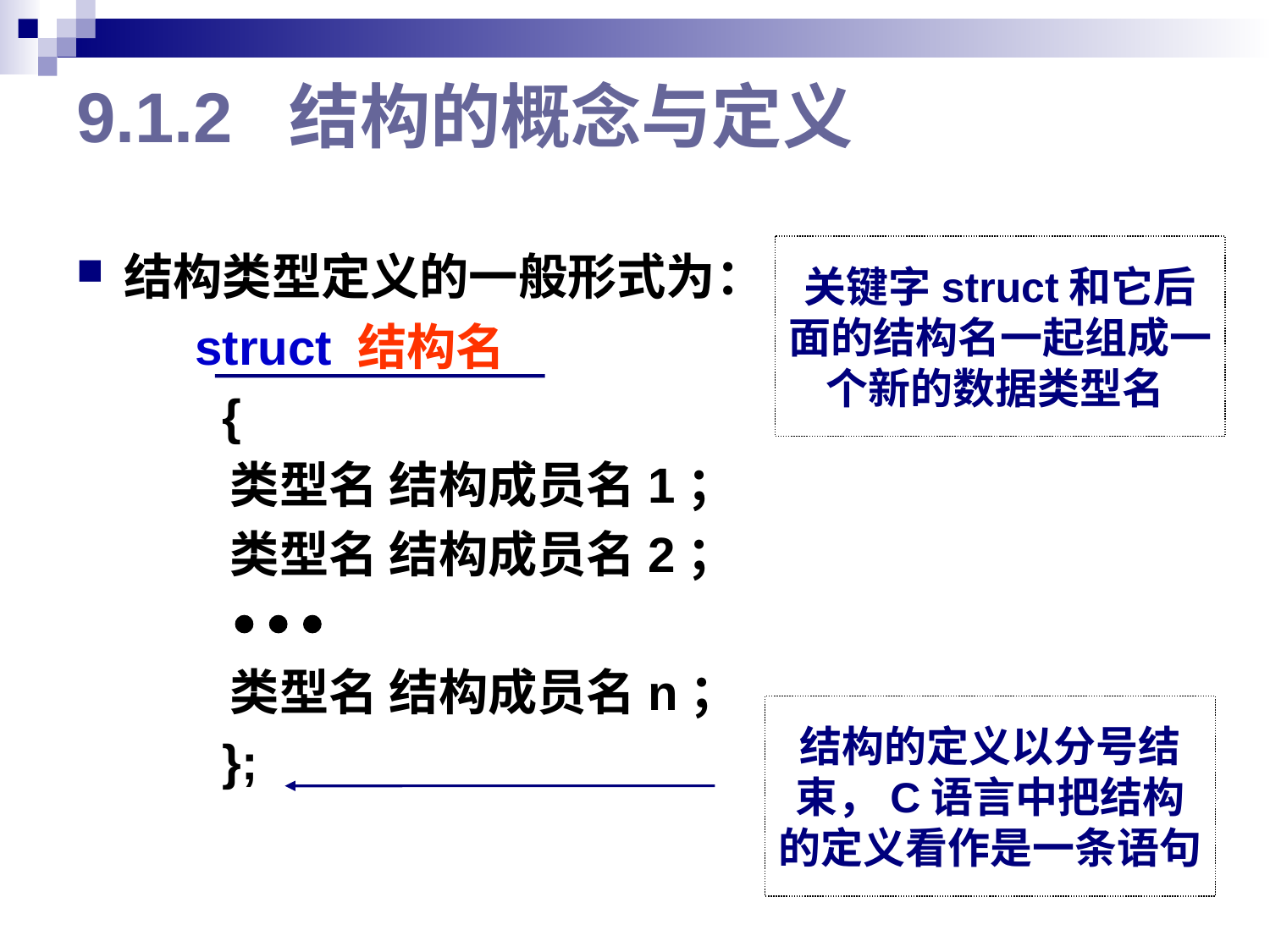

# 9.1.2  结构的概念与定义
关键字struct和它后面的结构名一起组成一个新的数据类型名
结构类型定义的一般形式为：
    struct 结构名
      {
       类型名 结构成员名1；
       类型名 结构成员名2；
       • • •
       类型名 结构成员名n；
      };

结构的定义以分号结束，C语言中把结构的定义看作是一条语句